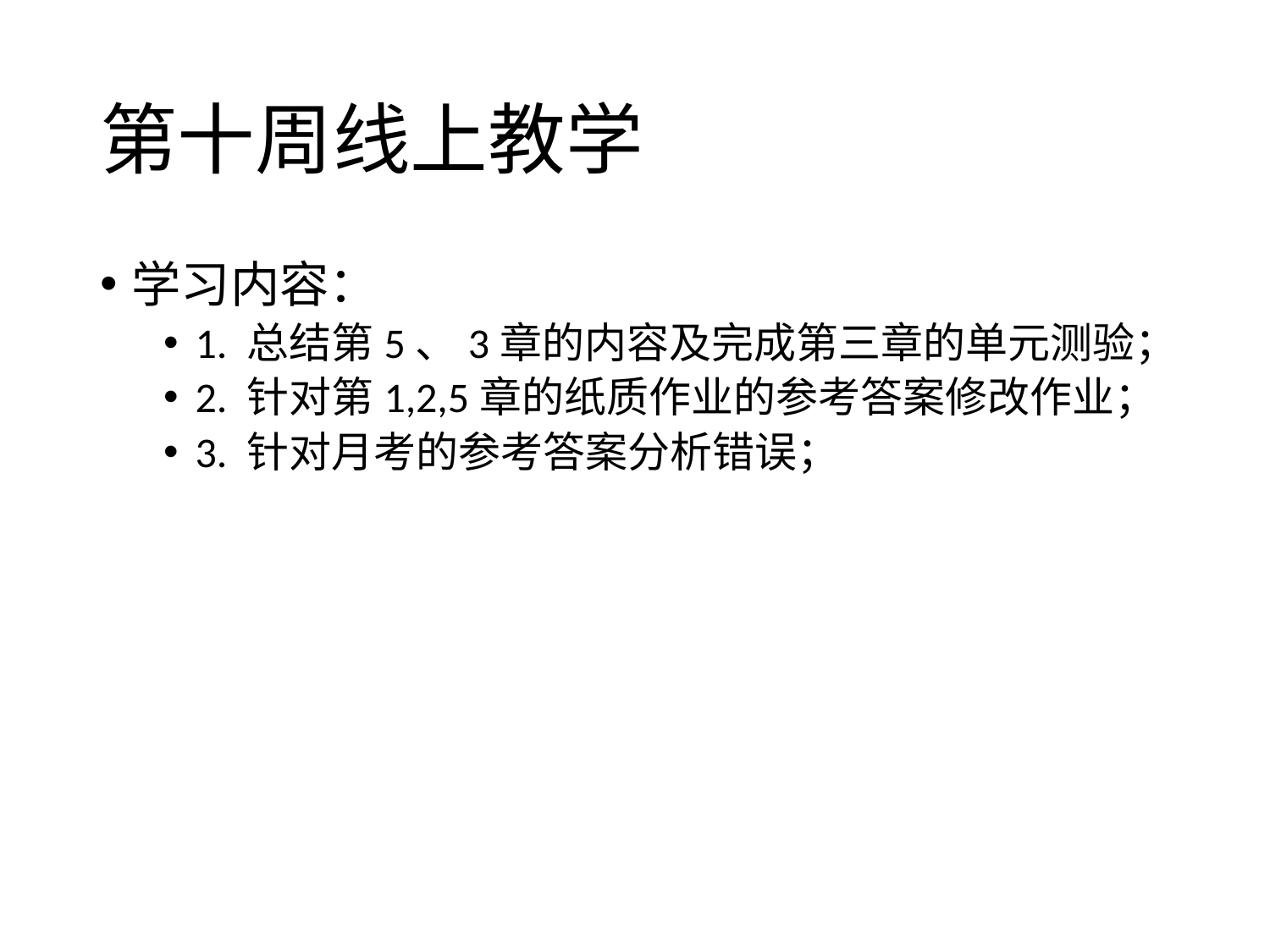

# 第十周线上教学
学习内容：
1. 总结第5、3章的内容及完成第三章的单元测验；
2. 针对第1,2,5章的纸质作业的参考答案修改作业；
3. 针对月考的参考答案分析错误；